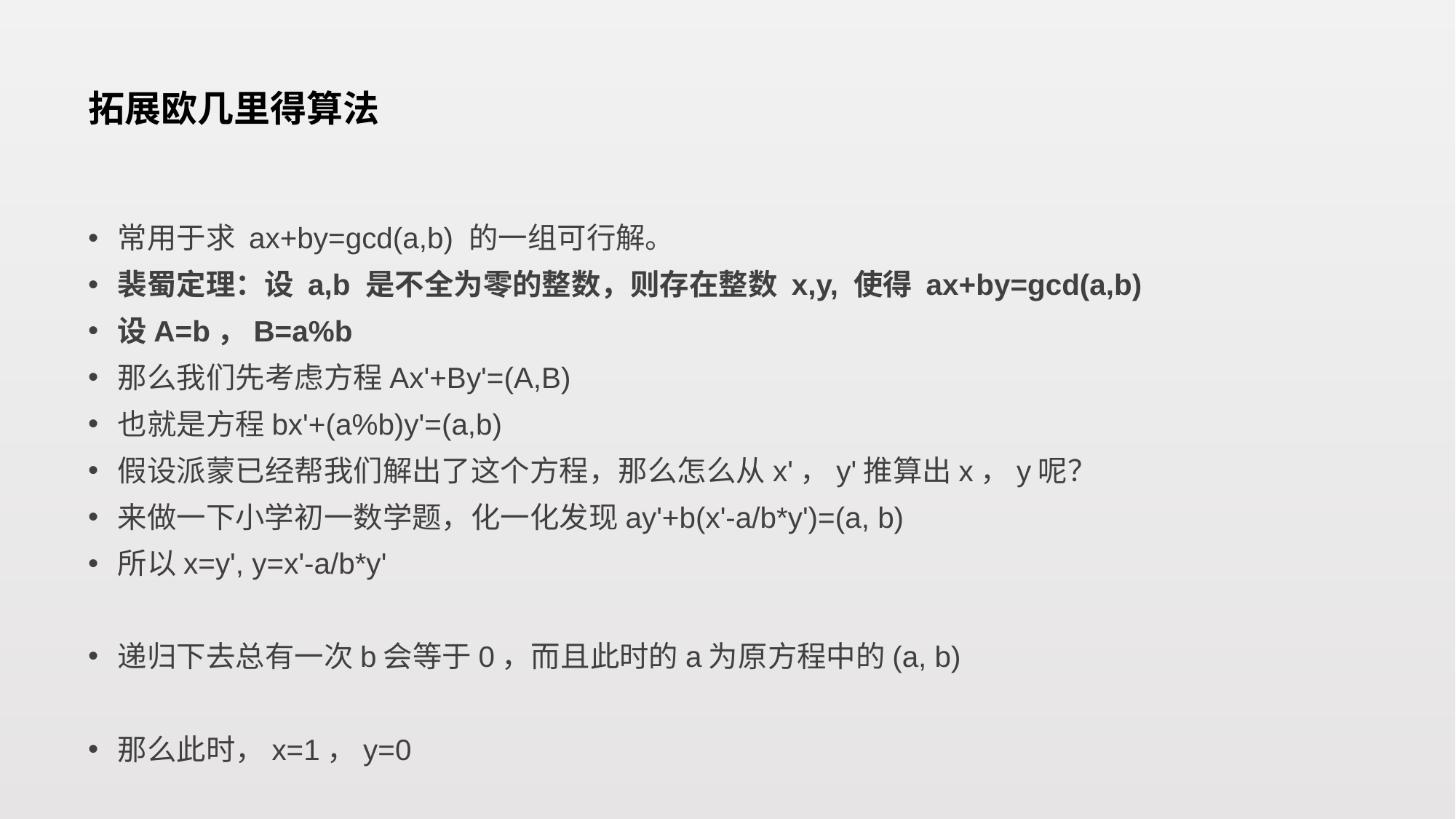

# 拓展欧几里得算法
常用于求 ax+by=gcd(a,b) 的一组可行解。
裴蜀定理：设 a,b 是不全为零的整数，则存在整数 x,y, 使得 ax+by=gcd(a,b)
设A=b，B=a%b
那么我们先考虑方程Ax'+By'=(A,B)
也就是方程bx'+(a%b)y'=(a,b)
假设派蒙已经帮我们解出了这个方程，那么怎么从x'，y'推算出x，y呢？
来做一下小学初一数学题，化一化发现ay'+b(x'-a/b*y')=(a, b)
所以x=y', y=x'-a/b*y'

递归下去总有一次b会等于0，而且此时的a为原方程中的(a, b)

那么此时，x=1，y=0